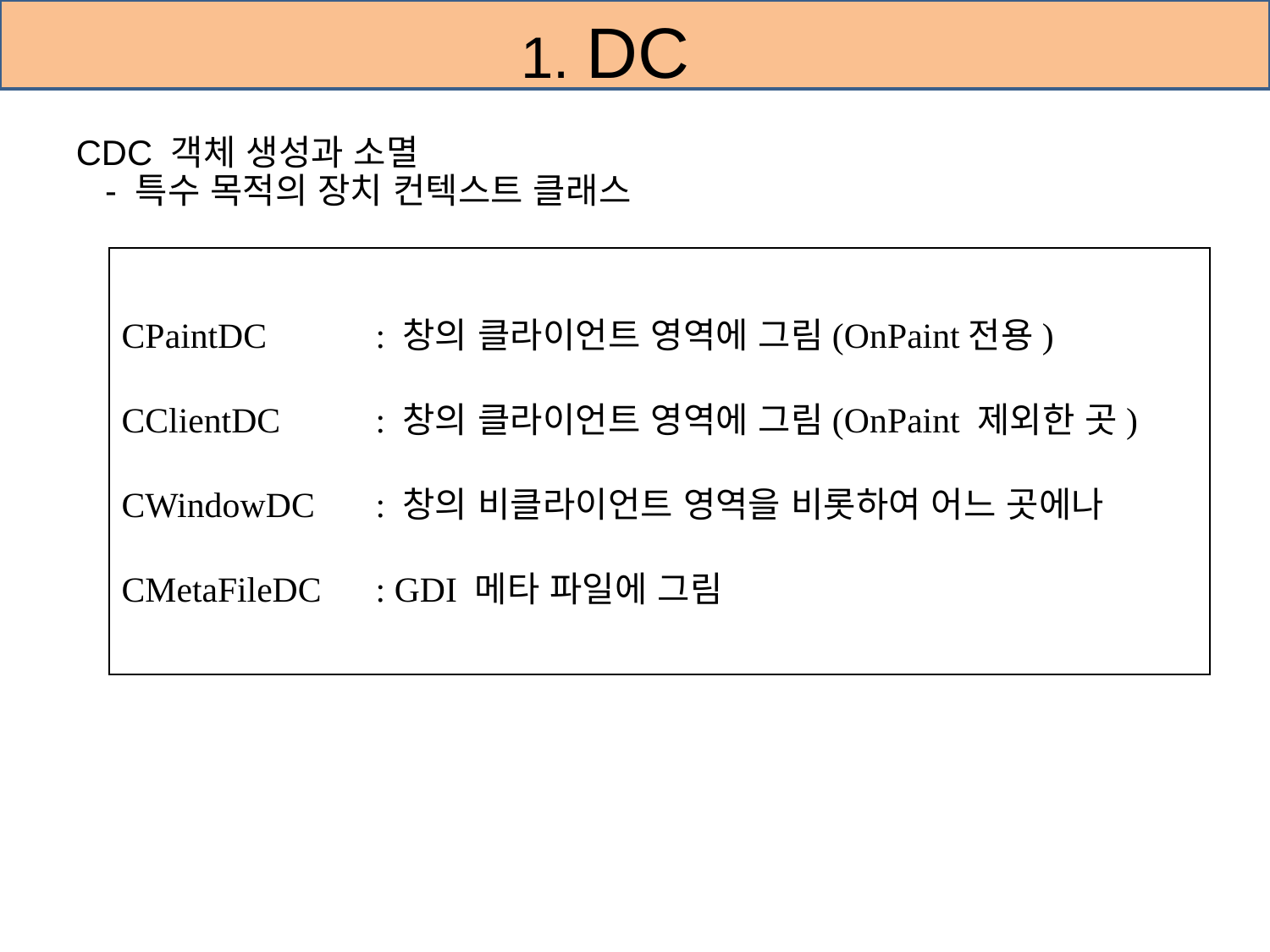

# 1. DC
CDC 객체 생성과 소멸
   - 특수 목적의 장치 컨텍스트 클래스
CPaintDC	: 창의 클라이언트 영역에 그림(OnPaint전용)

CClientDC	: 창의 클라이언트 영역에 그림(OnPaint 제외한 곳)

CWindowDC	: 창의 비클라이언트 영역을 비롯하여 어느 곳에나

CMetaFileDC	: GDI 메타 파일에 그림